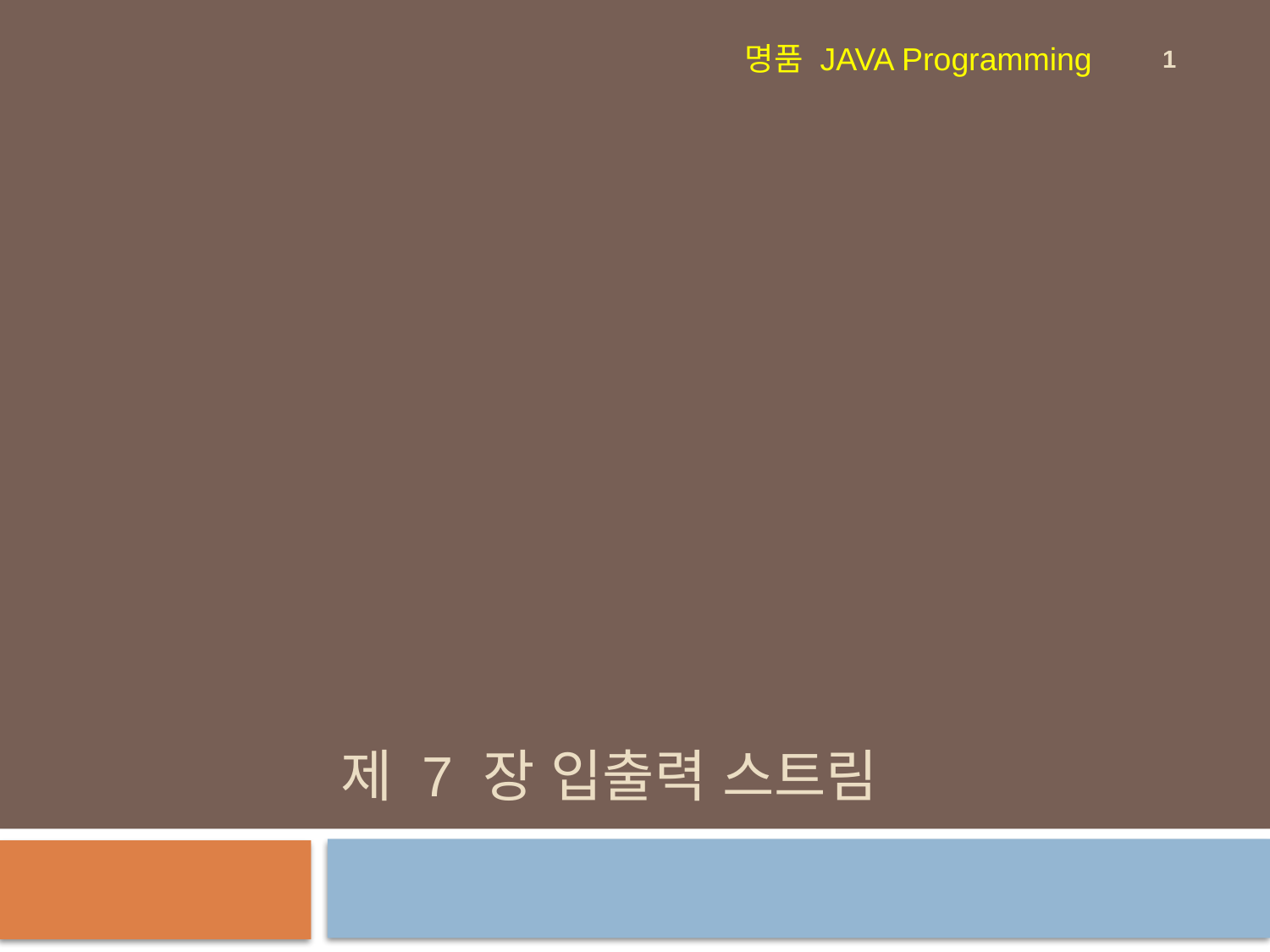

1
명품 JAVA Programming
# 제 7 장 입출력 스트림